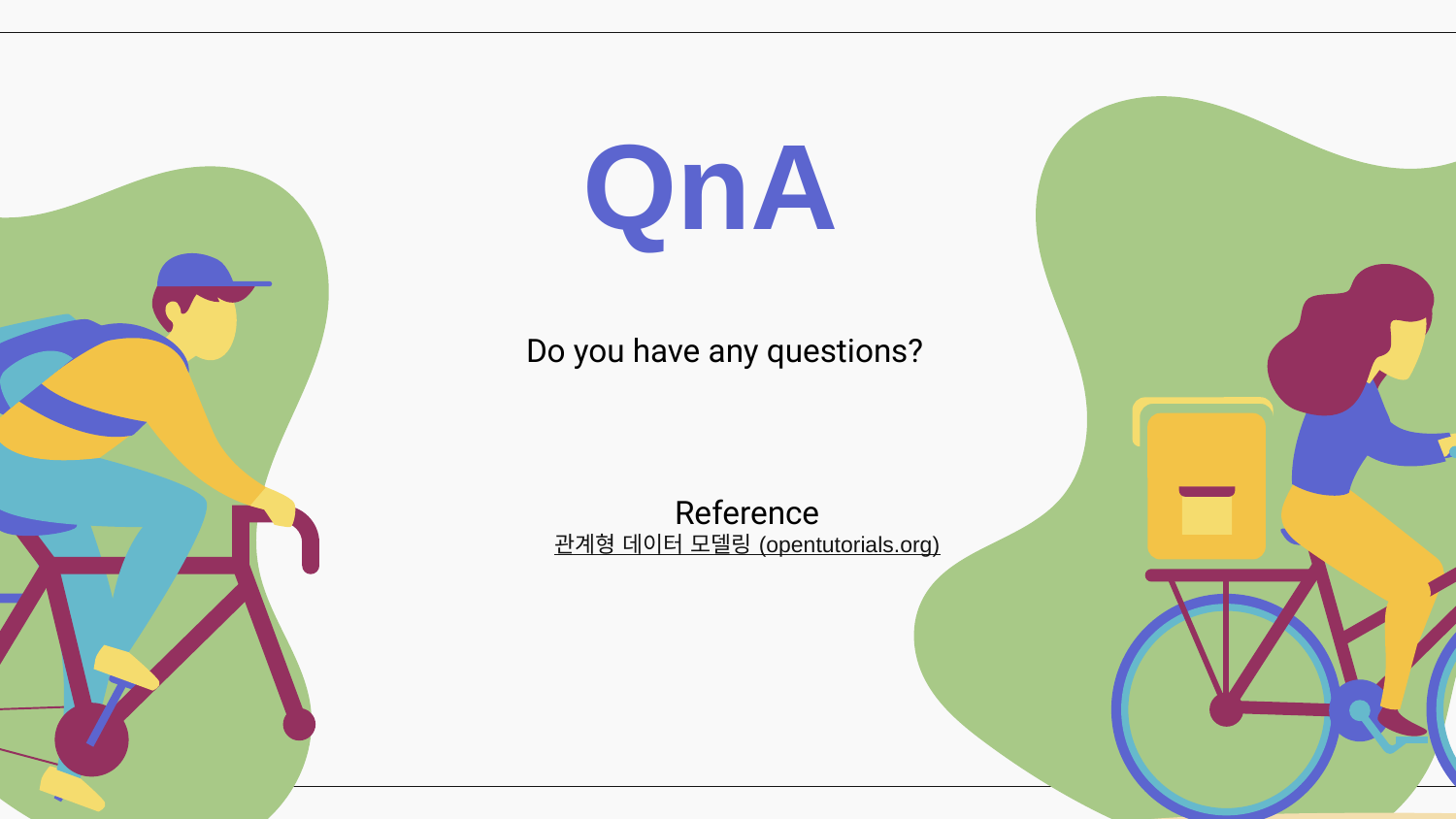

QnA

Do you have any questions?

Reference
관계형 데이터 모델링 (opentutorials.org)